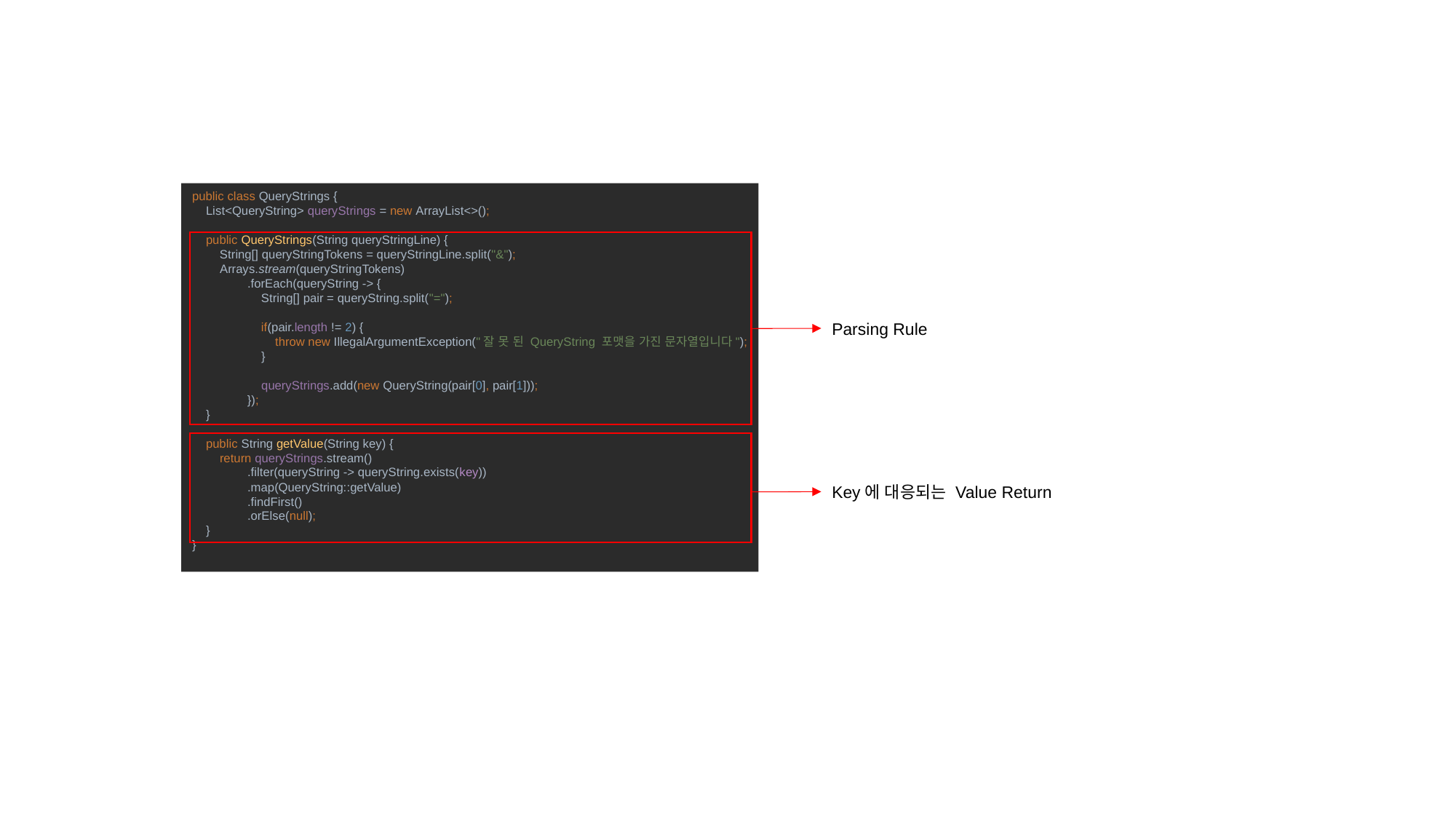

public class QueryStrings {
    List<QueryString> queryStrings = new ArrayList<>();
    public QueryStrings(String queryStringLine) {
        String[] queryStringTokens = queryStringLine.split("&");
        Arrays.stream(queryStringTokens)
                .forEach(queryString -> {
                    String[] pair = queryString.split("=");
                    if(pair.length != 2) {
                        throw new IllegalArgumentException("잘 못 된 QueryString 포맷을 가진 문자열입니다");
                    }
                    queryStrings.add(new QueryString(pair[0], pair[1]));
                });
    }
    public String getValue(String key) {
        return queryStrings.stream()
                .filter(queryString -> queryString.exists(key))
                .map(QueryString::getValue)
                .findFirst()
                .orElse(null);
    }
}

Parsing Rule

Key에 대응되는 Value Return